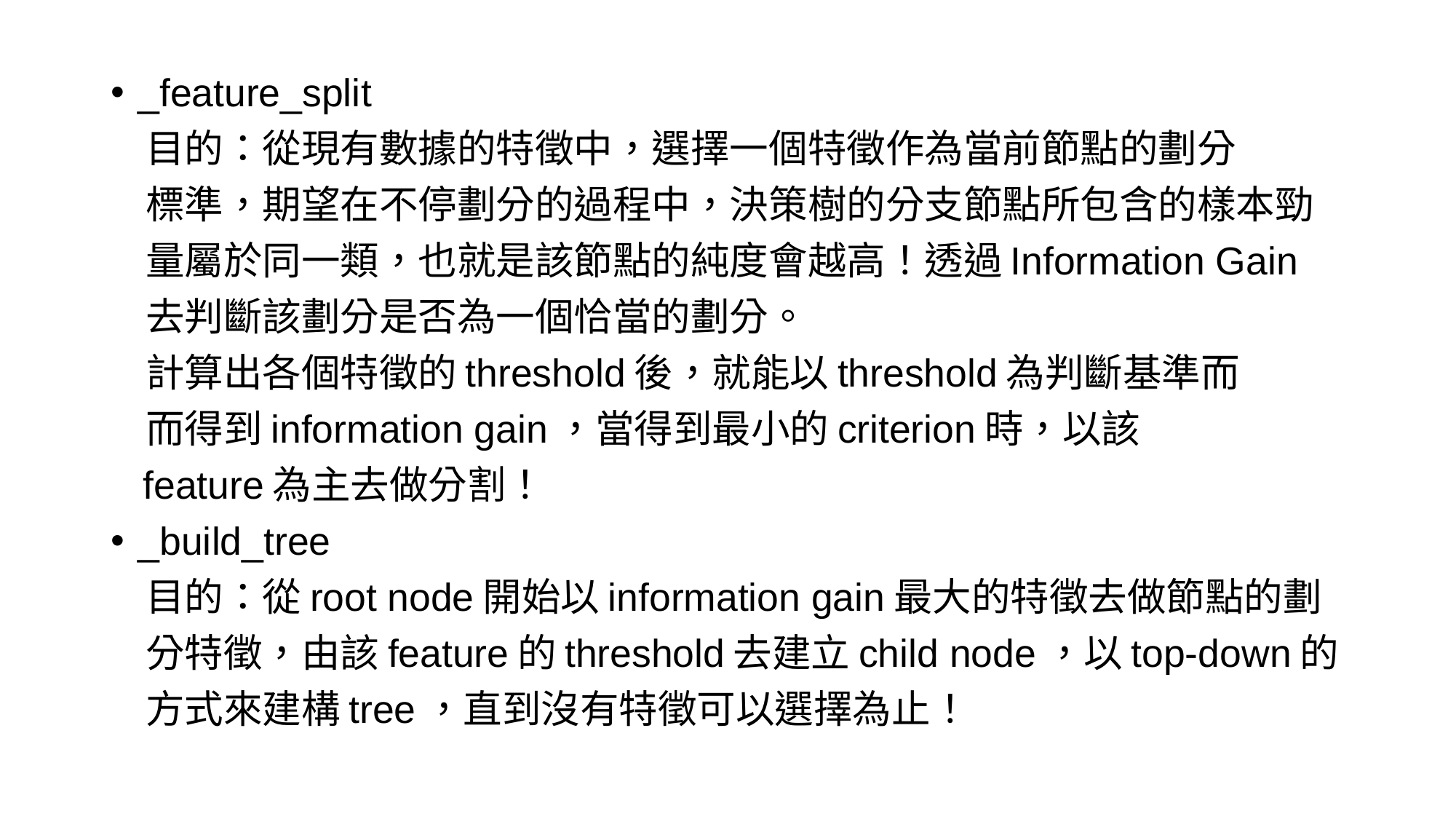

_feature_split
   目的：從現有數據的特徵中，選擇一個特徵作為當前節點的劃分
   標準，期望在不停劃分的過程中，決策樹的分支節點所包含的樣本勁
   量屬於同一類，也就是該節點的純度會越高！透過Information Gain
   去判斷該劃分是否為一個恰當的劃分。
   計算出各個特徵的threshold後，就能以threshold為判斷基準而
   而得到information gain，當得到最小的criterion時，以該
   feature為主去做分割！
_build_tree
   目的：從root node開始以information gain最大的特徵去做節點的劃
   分特徵，由該feature的threshold去建立child node，以top-down的
   方式來建構tree，直到沒有特徵可以選擇為止！